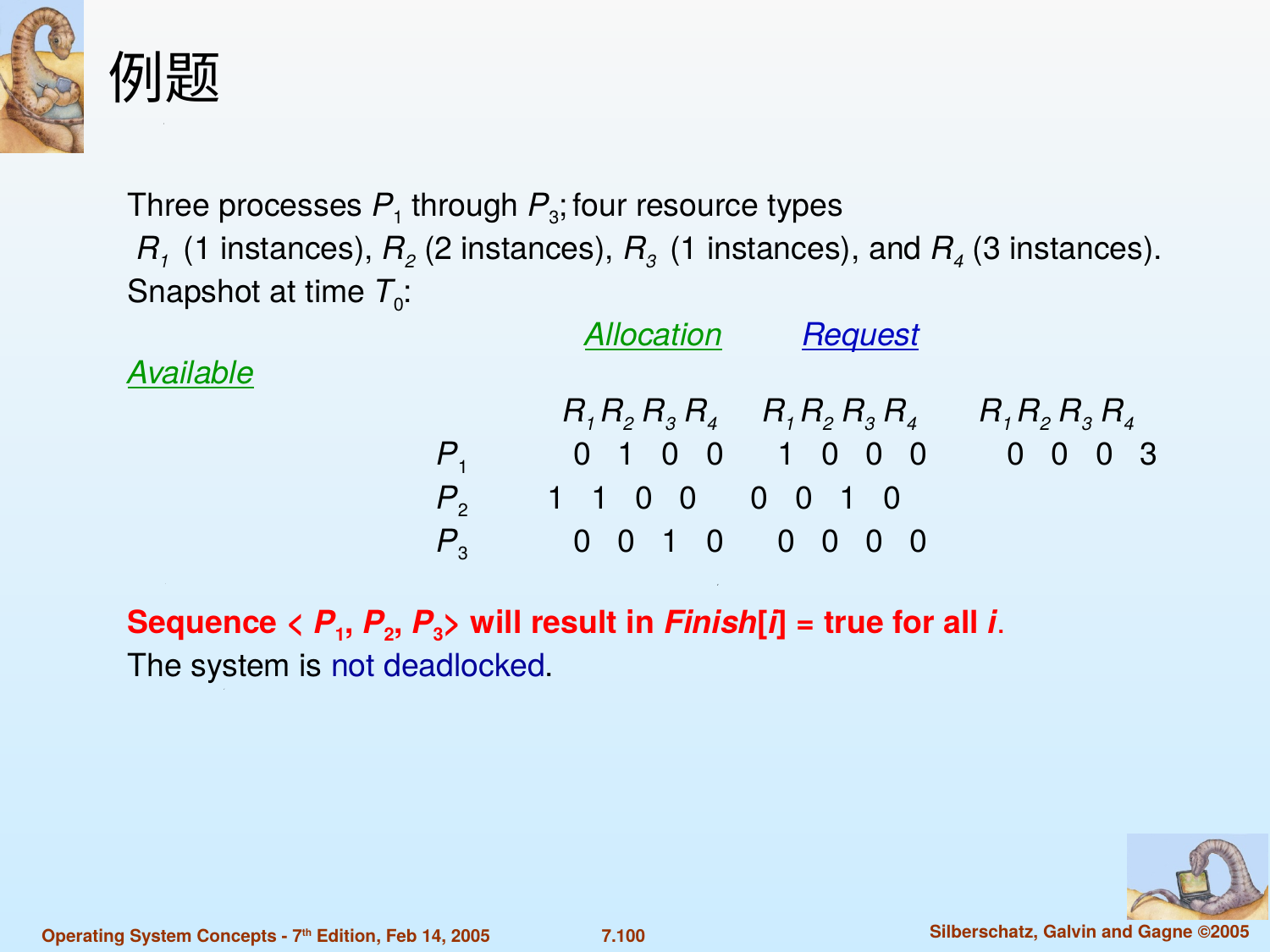

例题
Three processes P1 through P3; four resource types
 R1  (1 instances), R2 (2 instances), R3  (1 instances), and R4 (3 instances).
Snapshot at time T0:
			      Allocation	         Request	           Available
			       R1 R2 R3 R4    	 R1 R2 R3 R4       R1 R2 R3 R4
		P1	     0   1   0   0	      1   0   0   0         0   0   0   3
		P2	     1   1   0   0      	0   0   1   0
		P3	     0   0   1   0	      0   0   0   0

Sequence < P1, P2, P3> will result in Finish[i] = true for all i.
The system is not deadlocked.